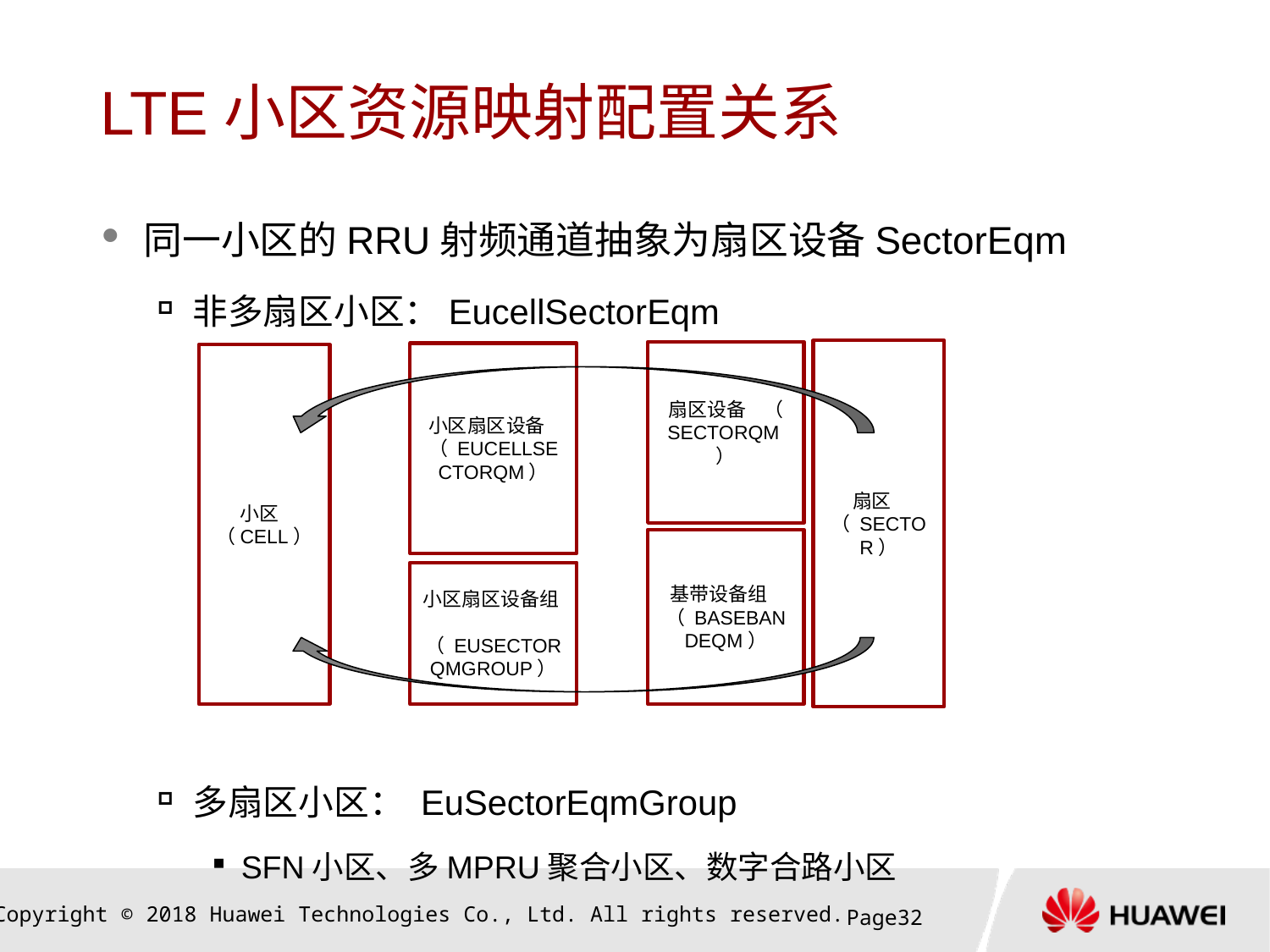

# LTE小区资源映射配置关系

同一小区的RRU射频通道抽象为扇区设备SectorEqm
非多扇区小区：EucellSectorEqm

多扇区小区： EuSectorEqmGroup
SFN小区、多MPRU聚合小区、数字合路小区
扇区    （ SECTOR）
扇区设备    （ SECTORQM）
小区扇区设备    （ EUCELLSECTORQM）
小区   （CELL）
基带设备组    （ BASEBANDEQM）
小区扇区设备组    （ EUSECTORQMGROUP）

Page32